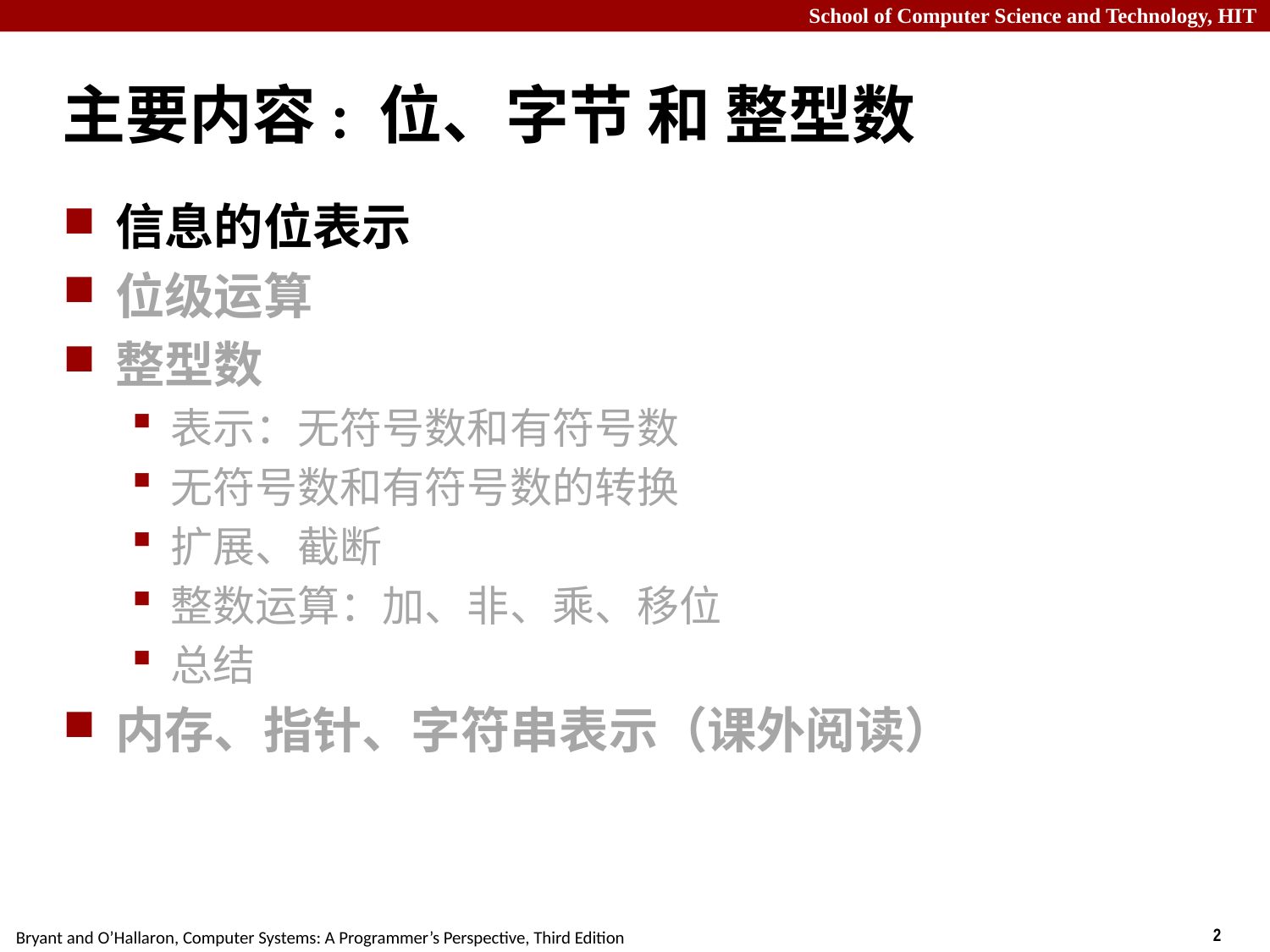

# 主要内容: 位、字节 和 整型数
信息的位表示
位级运算
整型数
表示：无符号数和有符号数
无符号数和有符号数的转换
扩展、截断
整数运算：加、非、乘、移位
总结
内存、指针、字符串表示（课外阅读）